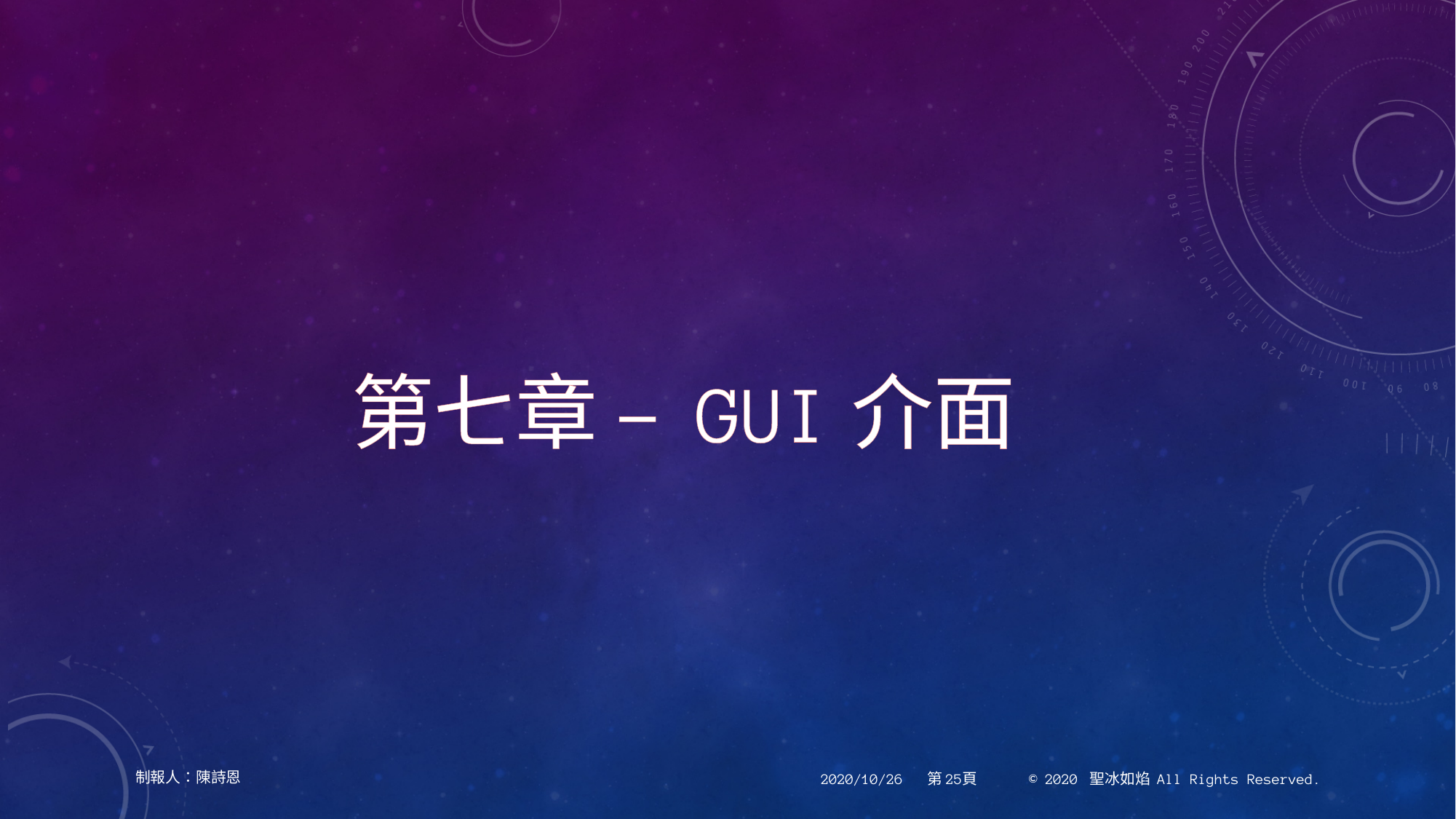

# 第七章 – GUI介面
第25頁
制報人：陳詩恩
2020/10/26